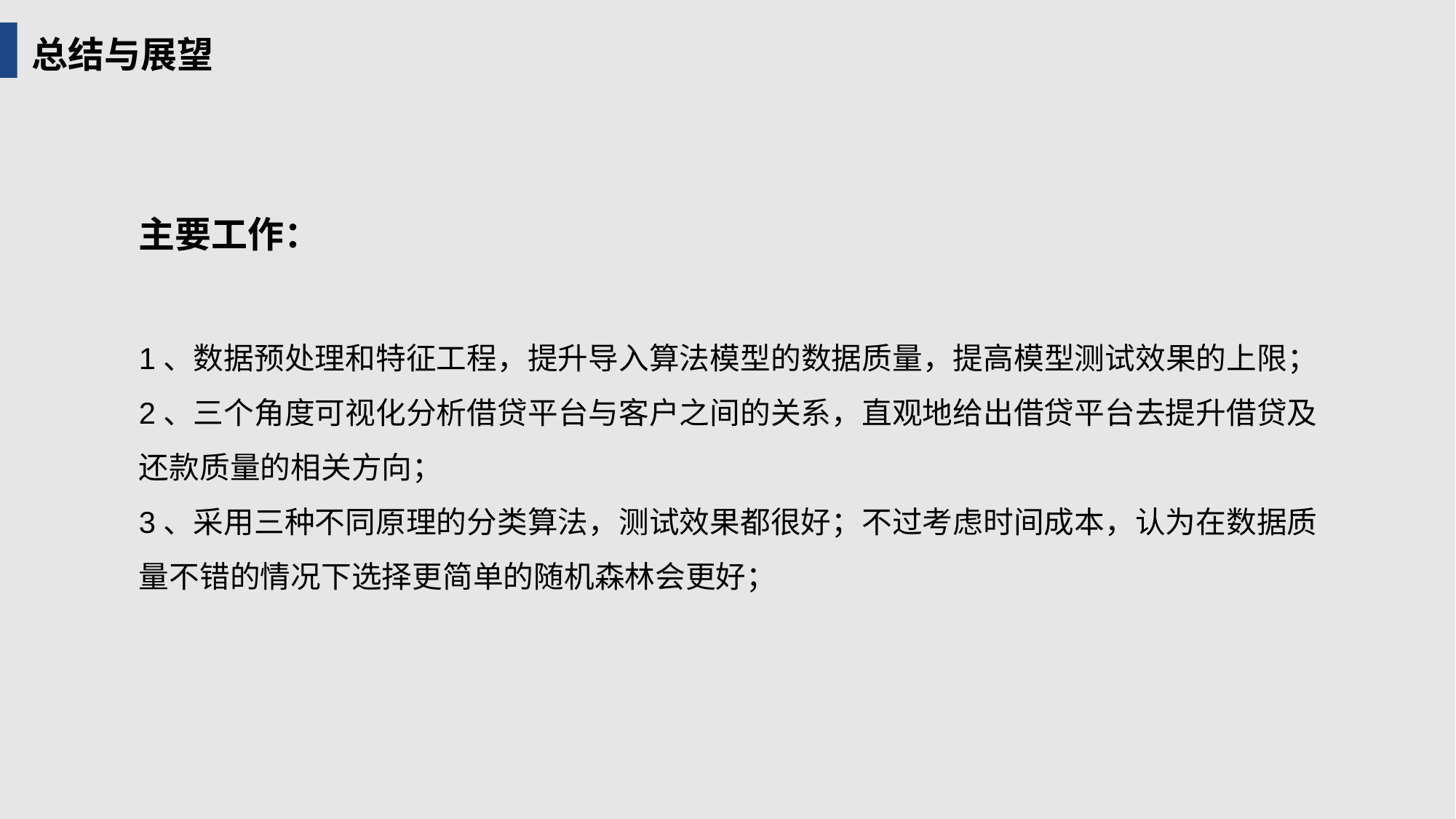

总结与展望
主要工作：

1、数据预处理和特征工程，提升导入算法模型的数据质量，提高模型测试效果的上限；
2、三个角度可视化分析借贷平台与客户之间的关系，直观地给出借贷平台去提升借贷及还款质量的相关方向；
3、采用三种不同原理的分类算法，测试效果都很好；不过考虑时间成本，认为在数据质量不错的情况下选择更简单的随机森林会更好；